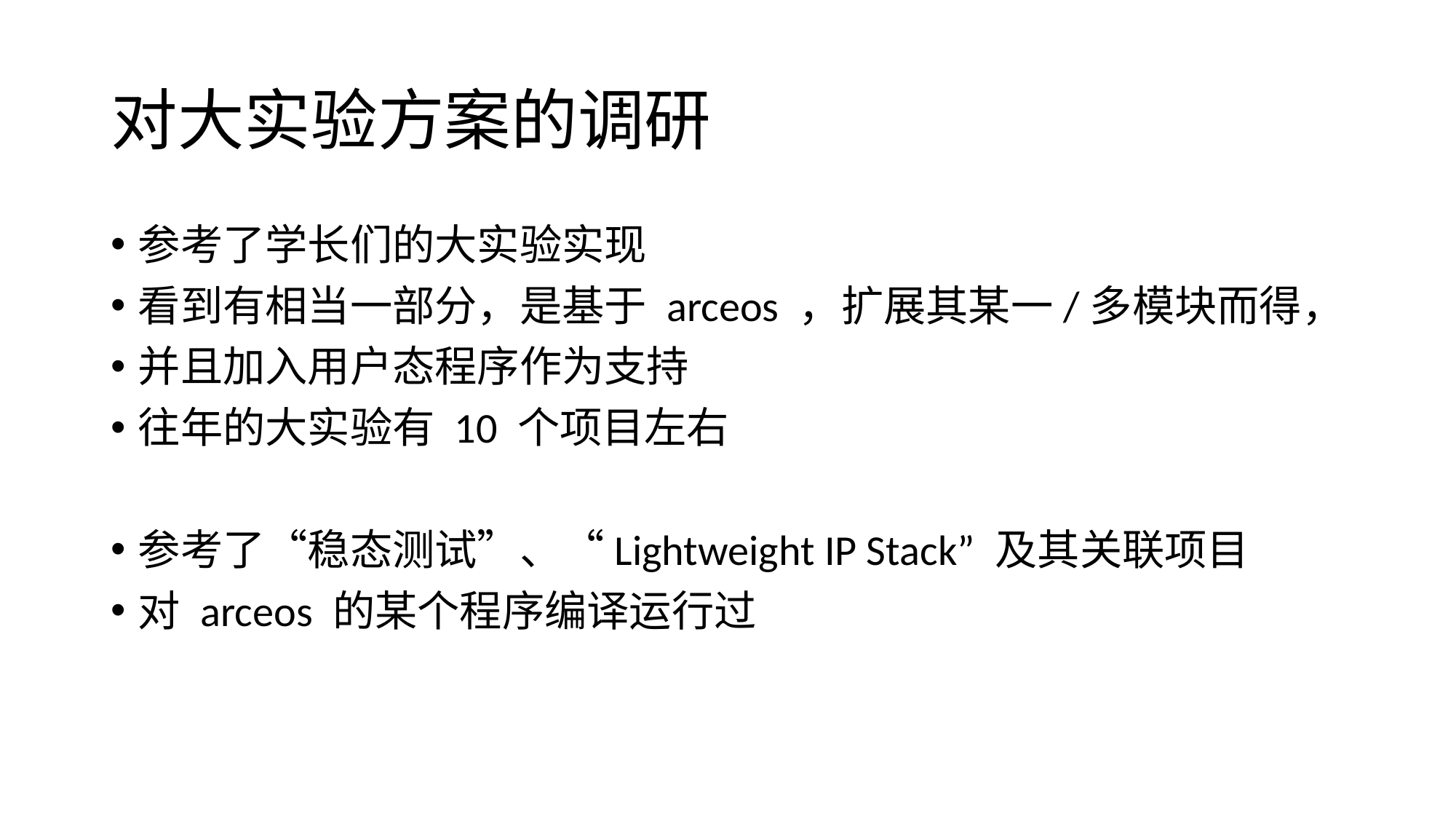

# 对大实验方案的调研
参考了学长们的大实验实现
看到有相当一部分，是基于 arceos ，扩展其某一/多模块而得，
并且加入用户态程序作为支持
往年的大实验有 10 个项目左右

参考了“稳态测试”、“Lightweight IP Stack” 及其关联项目
对 arceos 的某个程序编译运行过